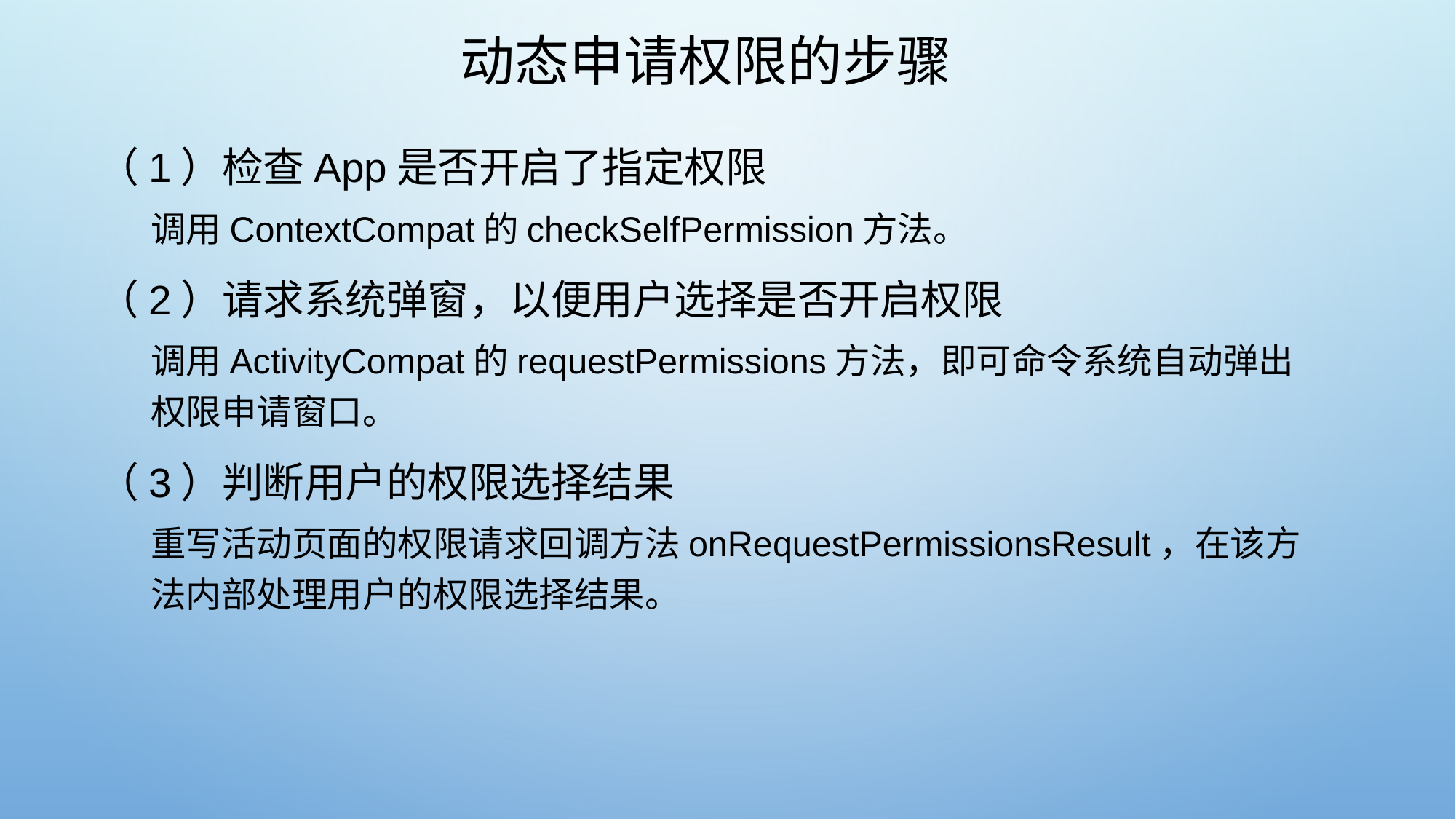

# 动态申请权限的步骤
（1）检查App是否开启了指定权限
调用ContextCompat的checkSelfPermission方法。
（2）请求系统弹窗，以便用户选择是否开启权限
调用ActivityCompat的requestPermissions方法，即可命令系统自动弹出权限申请窗口。
（3）判断用户的权限选择结果
重写活动页面的权限请求回调方法onRequestPermissionsResult，在该方法内部处理用户的权限选择结果。